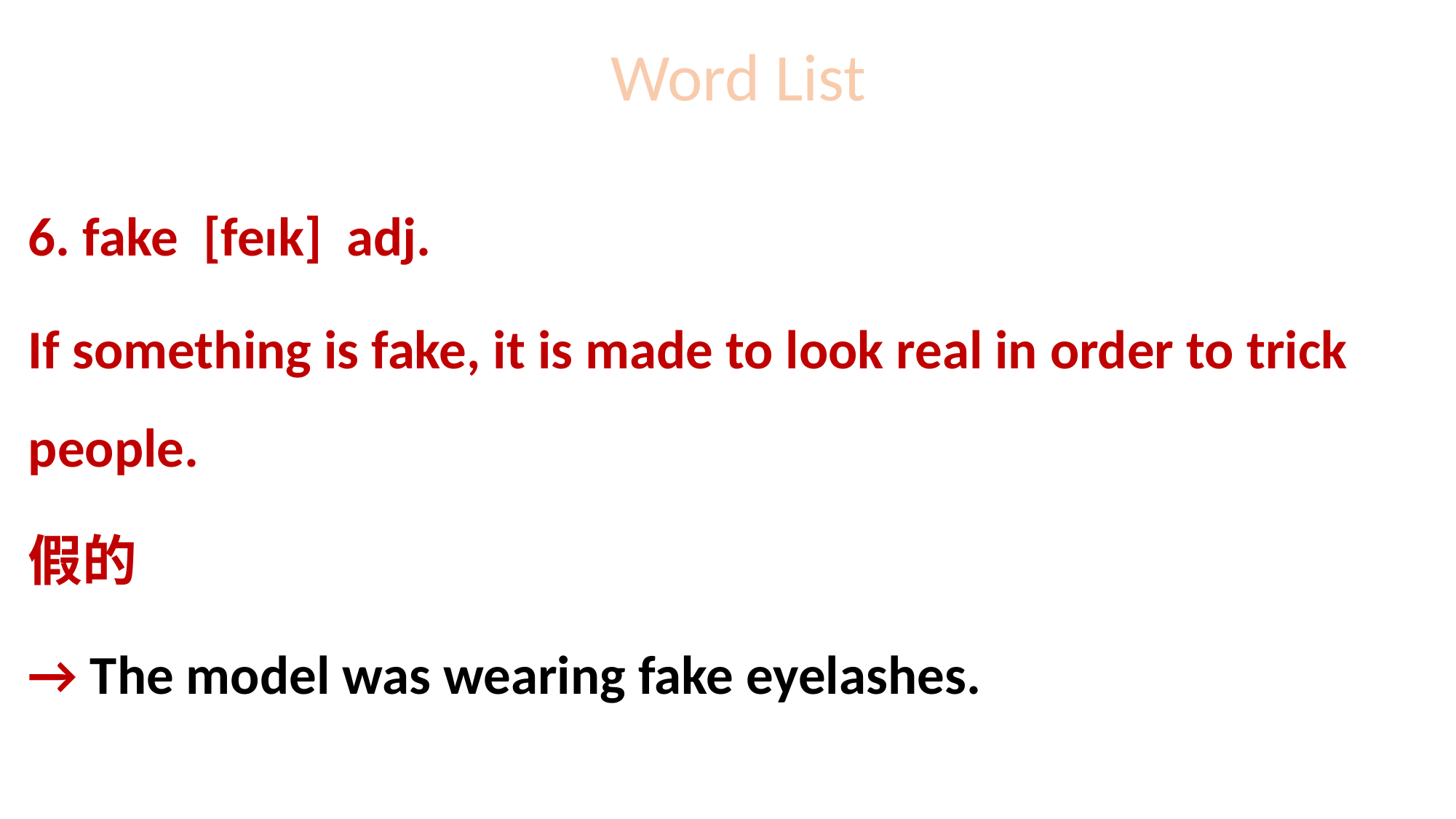

# Word List
6. fake  [feɪk]  adj.
If something is fake, it is made to look real in order to trick people.
假的
→ The model was wearing fake eyelashes.